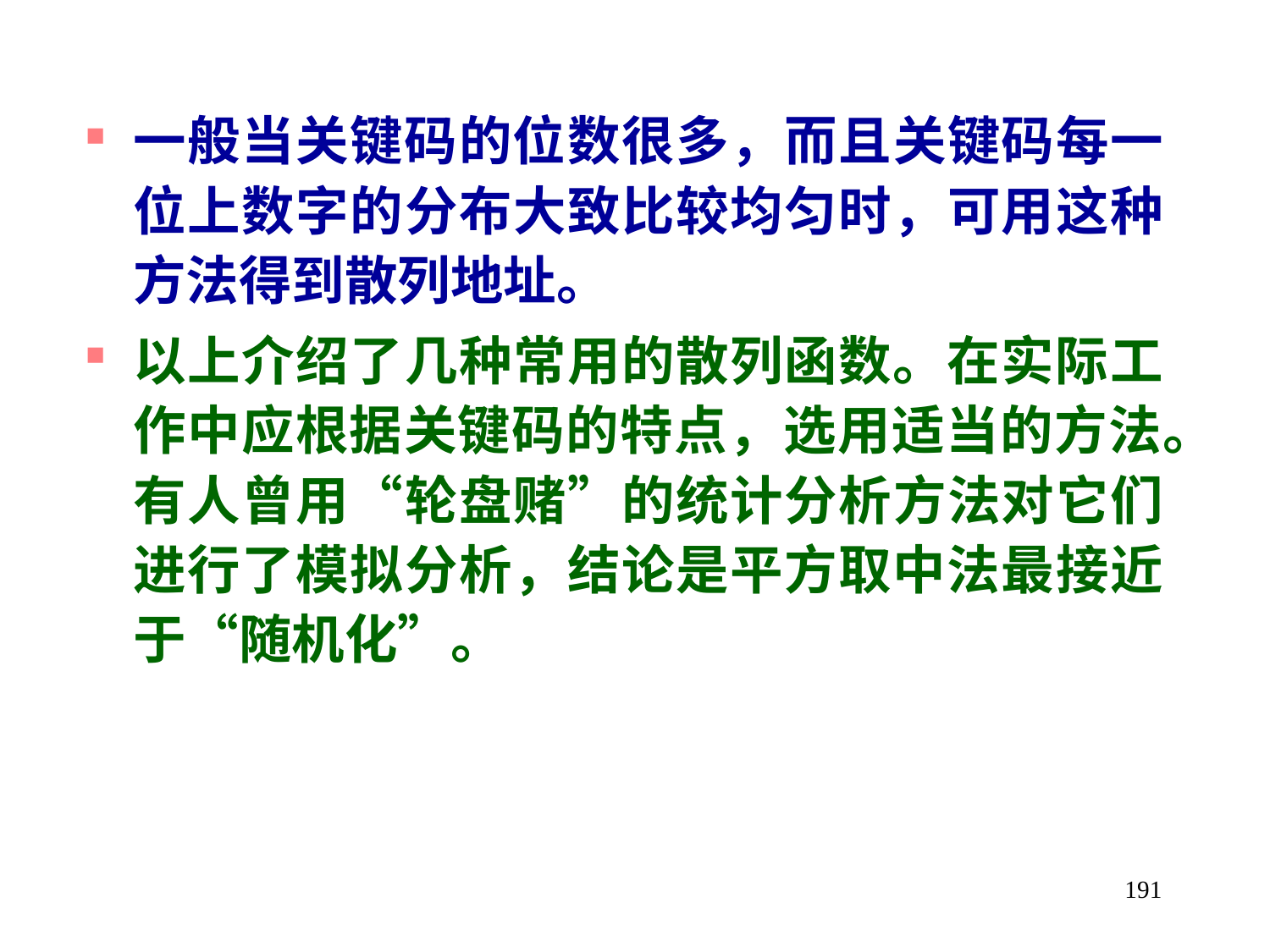

一般当关键码的位数很多，而且关键码每一位上数字的分布大致比较均匀时，可用这种方法得到散列地址。
以上介绍了几种常用的散列函数。在实际工作中应根据关键码的特点，选用适当的方法。有人曾用“轮盘赌”的统计分析方法对它们进行了模拟分析，结论是平方取中法最接近于“随机化”。
191